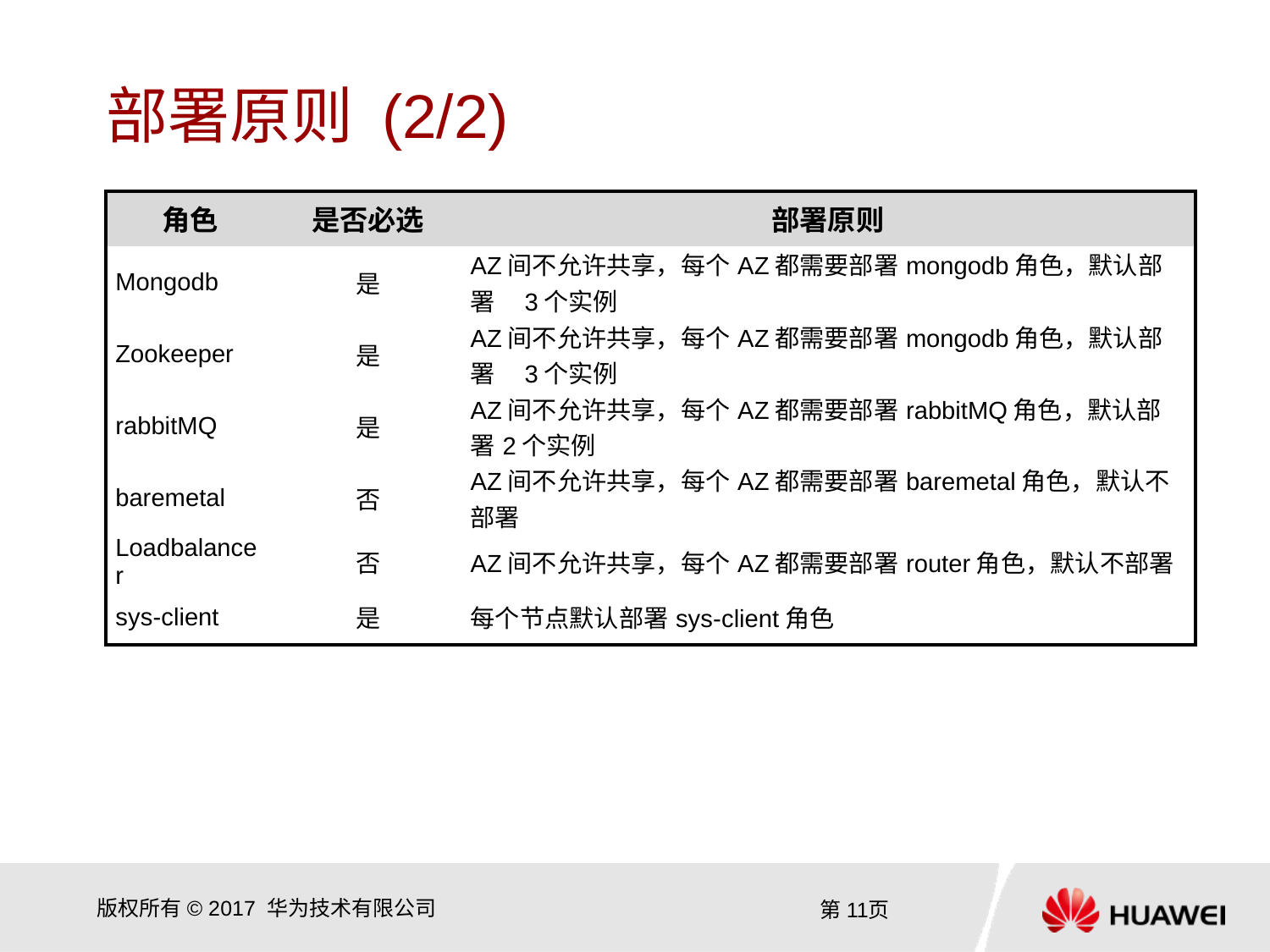

# 部署原则 (2/2)
| 角色 | 是否必选 | 部署原则 |
| --- | --- | --- |
| Mongodb | 是 | AZ间不允许共享，每个AZ都需要部署mongodb角色，默认部署 3个实例 |
| Zookeeper | 是 | AZ间不允许共享，每个AZ都需要部署mongodb角色，默认部署 3个实例 |
| rabbitMQ | 是 | AZ间不允许共享，每个AZ都需要部署rabbitMQ角色，默认部署2个实例 |
| baremetal | 否 | AZ间不允许共享，每个AZ都需要部署baremetal角色，默认不部署 |
| Loadbalancer | 否 | AZ间不允许共享，每个AZ都需要部署router角色，默认不部署 |
| sys-client | 是 | 每个节点默认部署sys-client角色 |